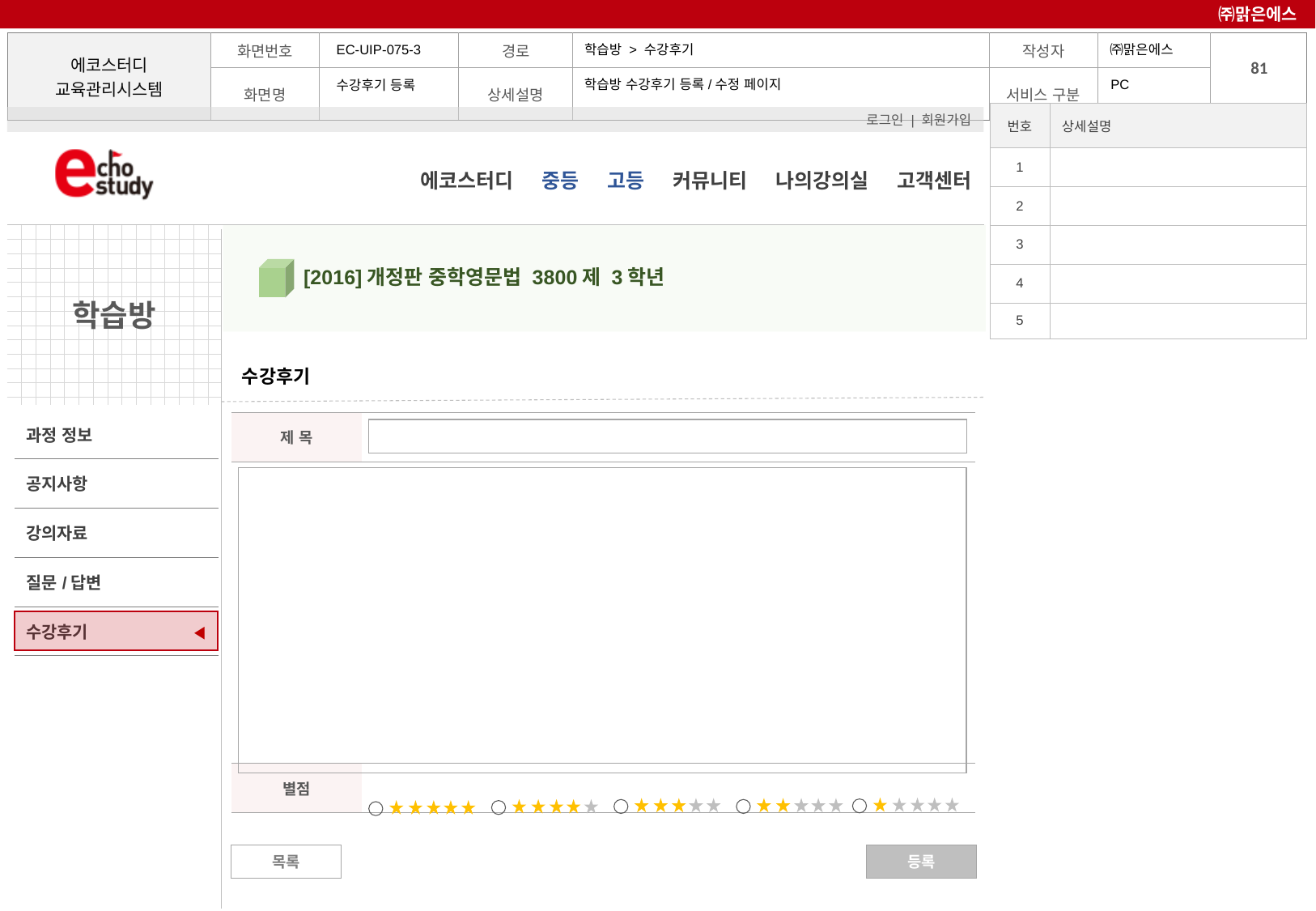

㈜맑은에스
학습방 > 수강후기
EC-UIP-075-3
PC
학습방 수강후기 등록/수정 페이지
수강후기 등록
| 번호 | 상세설명 |
| --- | --- |
| 1 |  |
| 2 |  |
| 3 |  |
| 4 |  |
| 5 |  |
# [2016]개정판 중학영문법 3800제 3학년
수강후기
| 제 목 |  |
| --- | --- |
|  |  |
| 별점 |  |

◀

목록
등록